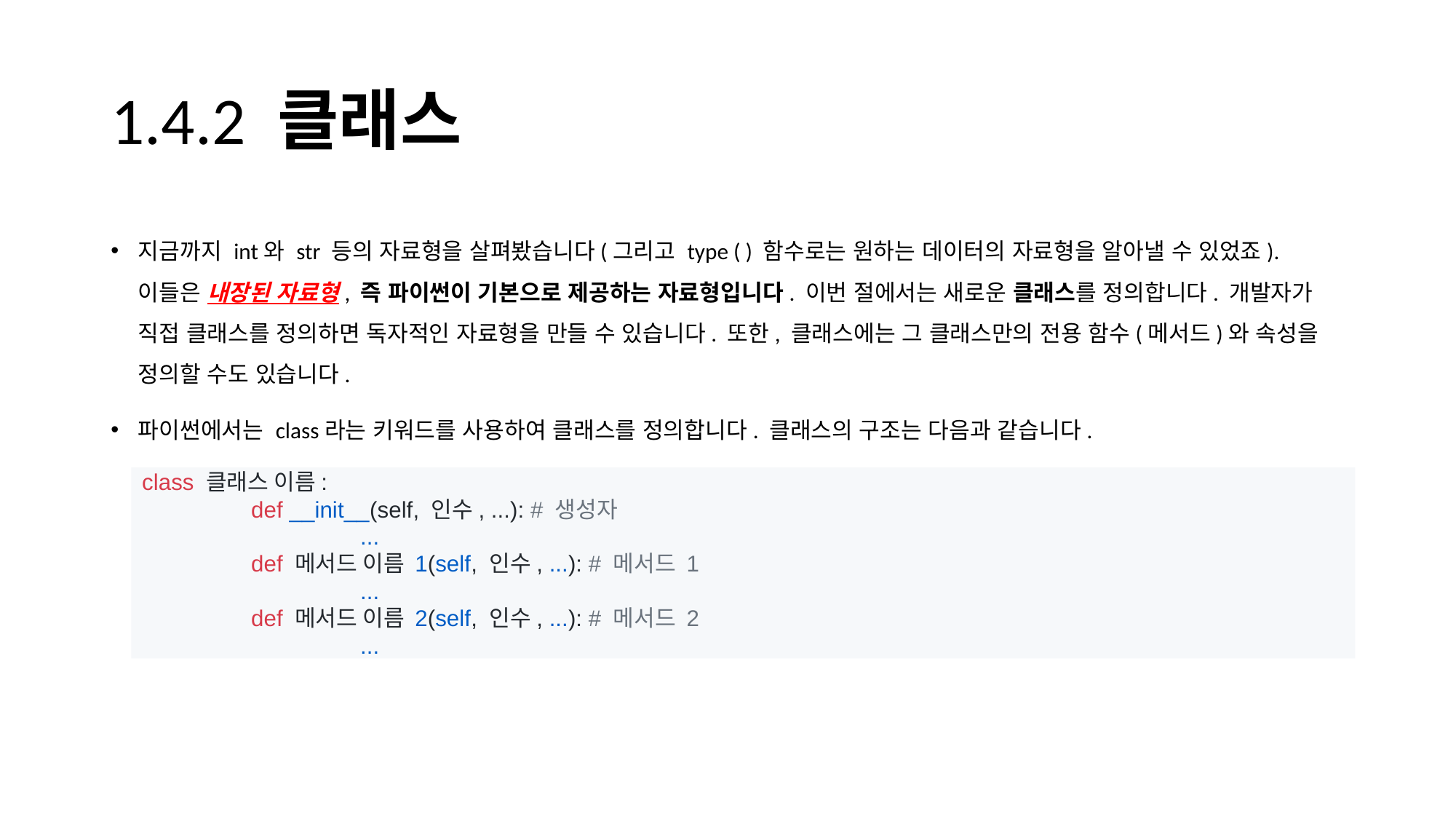

# 1.4.2 클래스
지금까지 int와 str 등의 자료형을 살펴봤습니다(그리고 type ( ) 함수로는 원하는 데이터의 자료형을 알아낼 수 있었죠). 이들은 내장된 자료형, 즉 파이썬이 기본으로 제공하는 자료형입니다. 이번 절에서는 새로운 클래스를 정의합니다. 개발자가 직접 클래스를 정의하면 독자적인 자료형을 만들 수 있습니다. 또한, 클래스에는 그 클래스만의 전용 함수(메서드)와 속성을 정의할 수도 있습니다.
파이썬에서는 class라는 키워드를 사용하여 클래스를 정의합니다. 클래스의 구조는 다음과 같습니다.

class 클래스 이름:
	def __init__(self, 인수, ...): # 생성자
		...
	def 메서드 이름 1(self, 인수, ...): # 메서드 1
		...
	def 메서드 이름 2(self, 인수, ...): # 메서드 2
		...